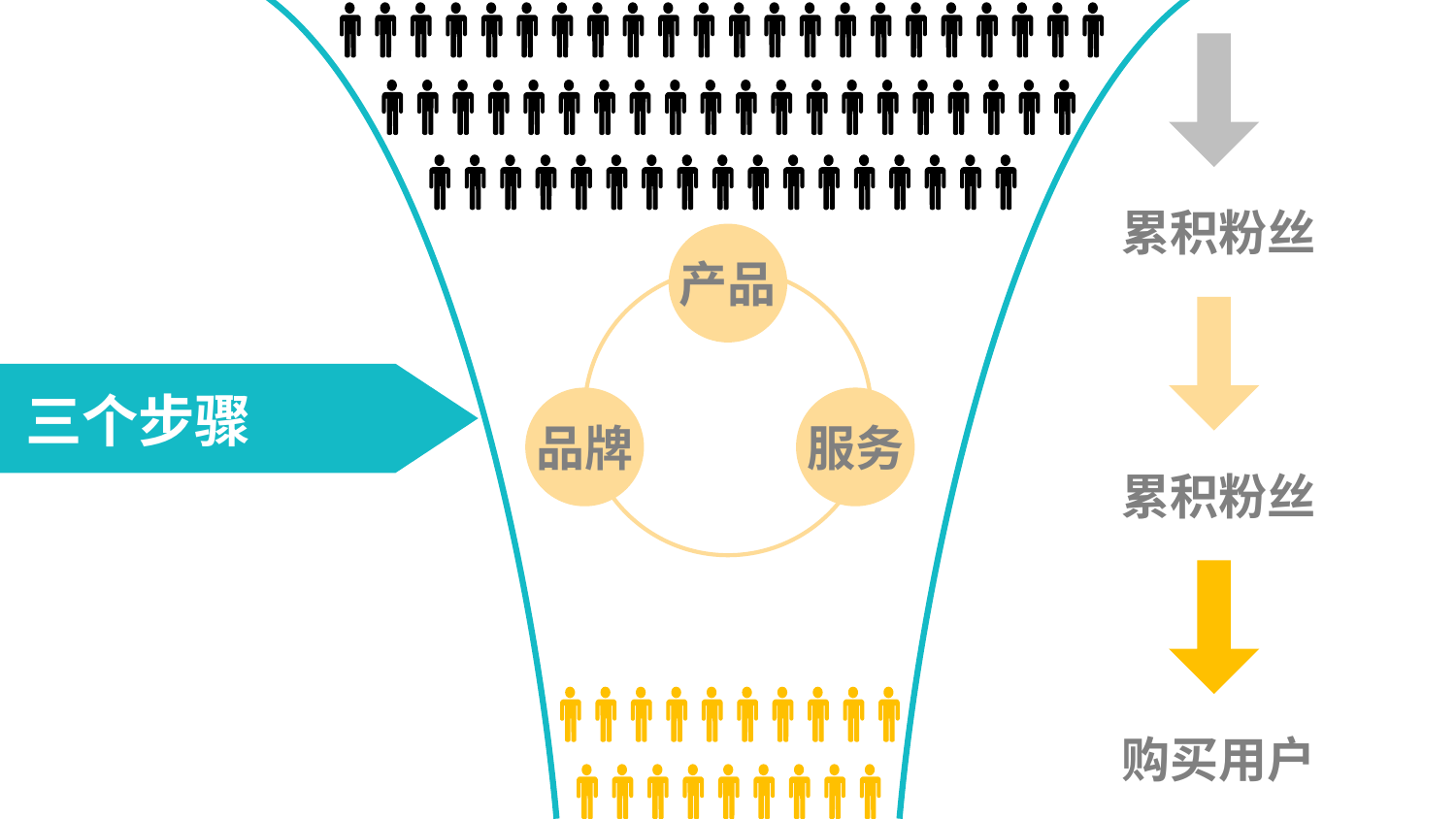

累积粉丝

产品

三个步骤

品牌

服务
累积粉丝

购买用户